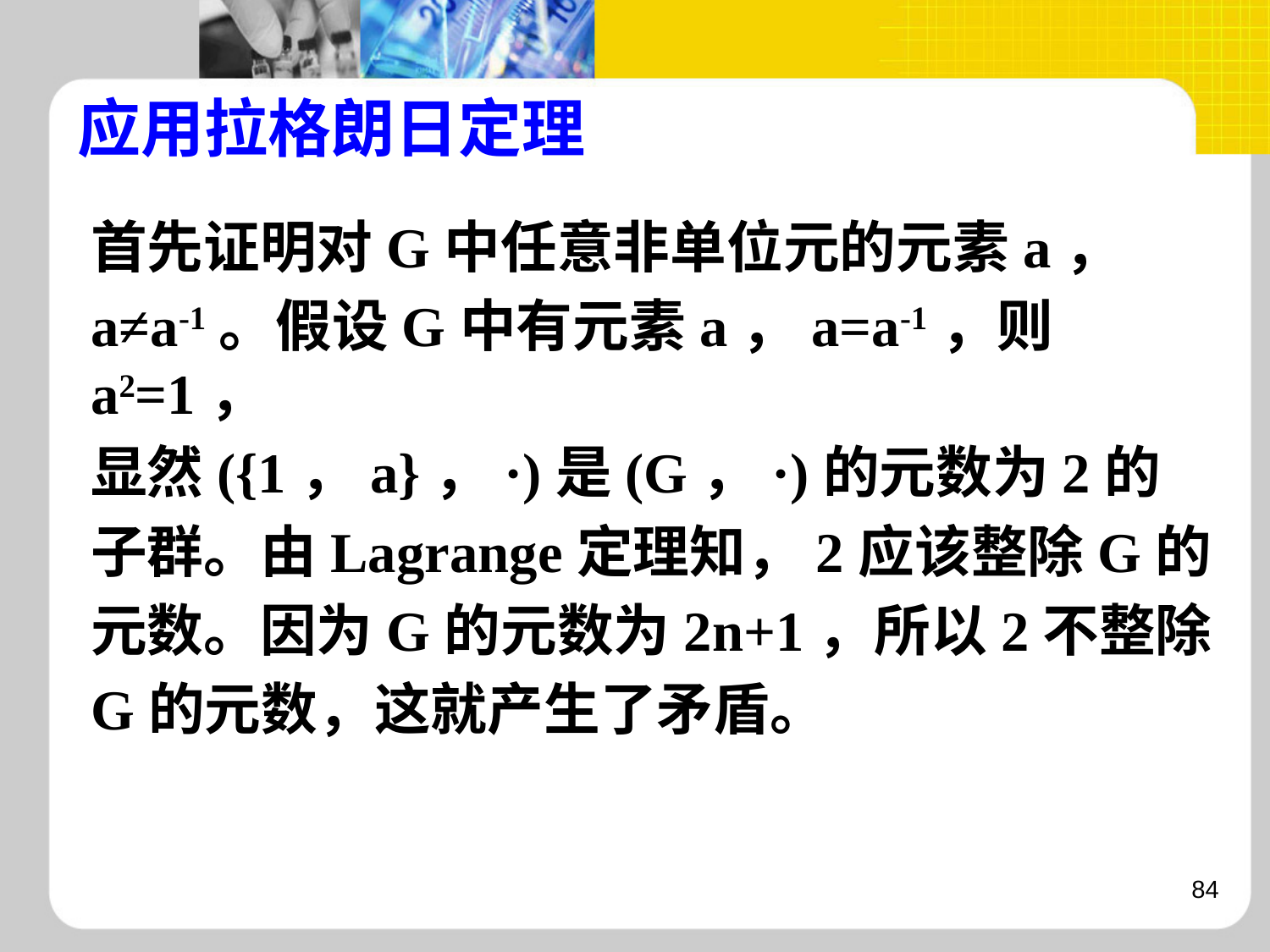

# 应用拉格朗日定理
首先证明对G中任意非单位元的元素a，
a≠a-1。假设G中有元素a，a=a-1，则a2=1，
显然({1，a}，·)是(G，·)的元数为2的
子群。由Lagrange定理知，2应该整除G的
元数。因为G的元数为2n+1，所以2不整除
G的元数，这就产生了矛盾。

84